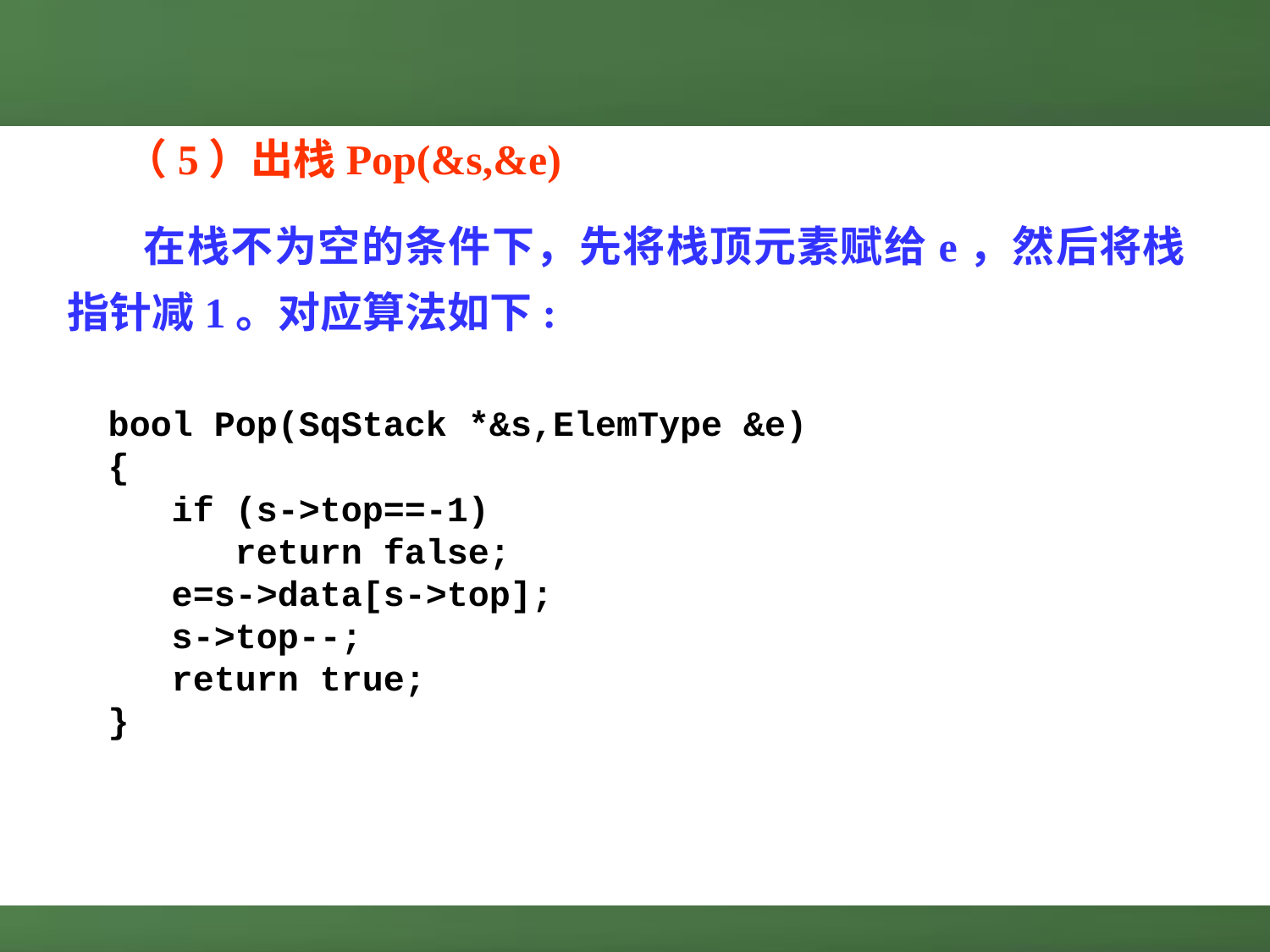

（5）出栈Pop(&s,&e)
      在栈不为空的条件下，先将栈顶元素赋给e，然后将栈指针减1。对应算法如下:
bool Pop(SqStack *&s,ElemType &e)
{
   if (s->top==-1)
	return false;
   e=s->data[s->top];
   s->top--;
   return true;
}